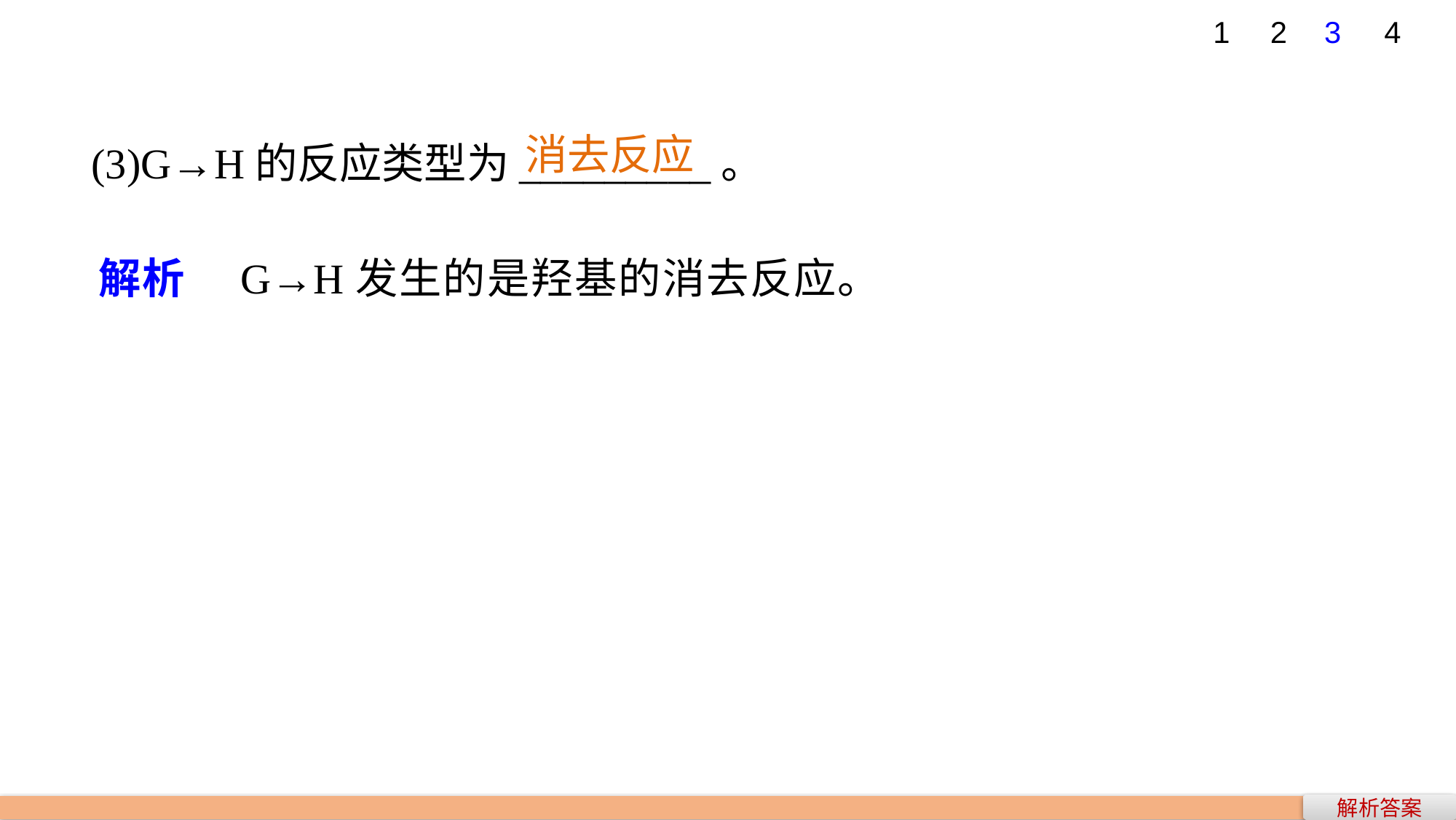

1
2
3
4
消去反应
(3)G→H的反应类型为_________。
解析　G→H发生的是羟基的消去反应。
解析答案